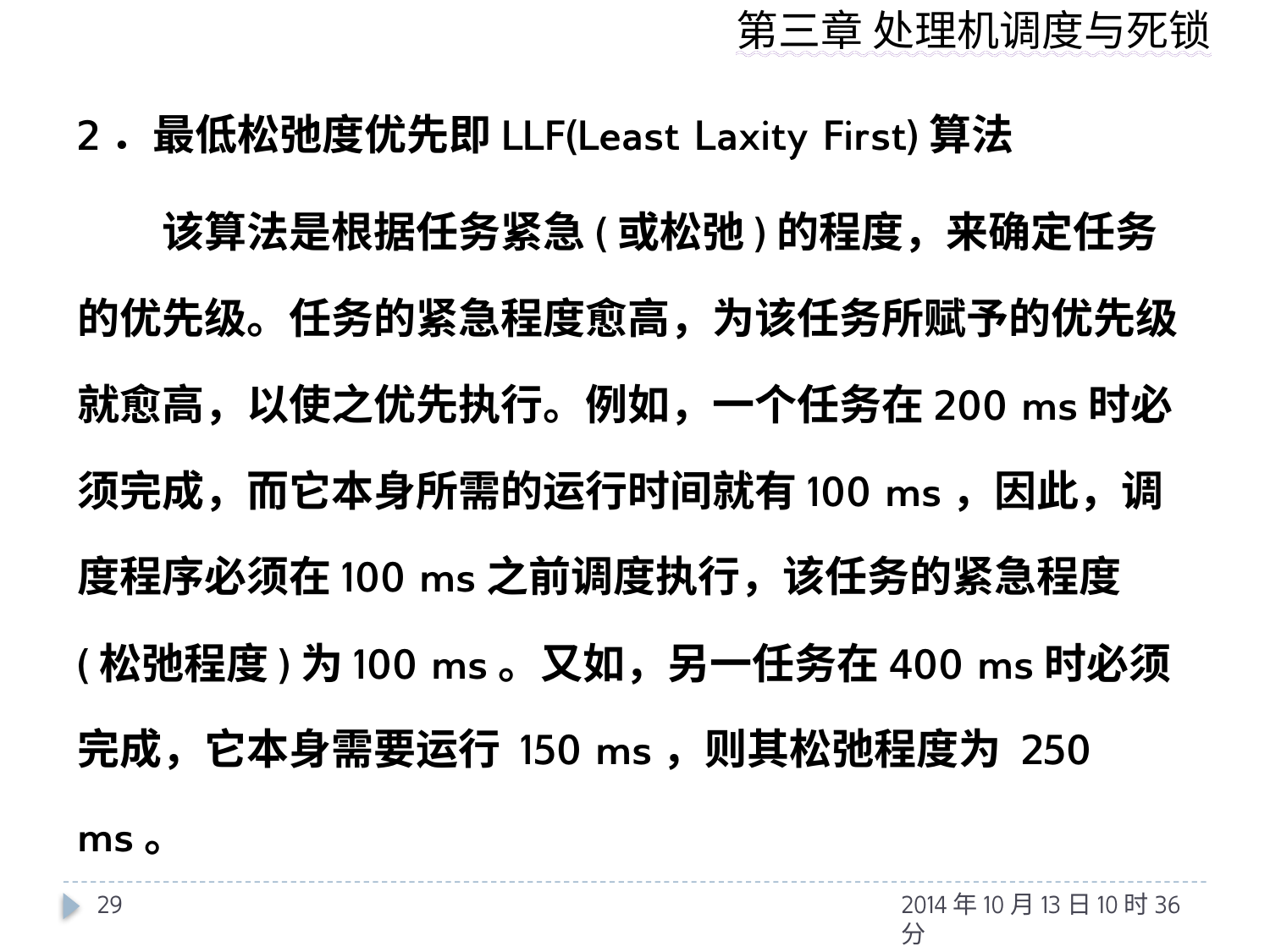

2．最低松弛度优先即LLF(Least Laxity First)算法
　　该算法是根据任务紧急(或松弛)的程度，来确定任务的优先级。任务的紧急程度愈高，为该任务所赋予的优先级就愈高，以使之优先执行。例如，一个任务在200 ms时必须完成，而它本身所需的运行时间就有100 ms，因此，调度程序必须在100 ms之前调度执行，该任务的紧急程度(松弛程度)为100 ms。又如，另一任务在400 ms时必须完成，它本身需要运行 150 ms，则其松弛程度为 250 ms。
29
2014年10月13日10时36分